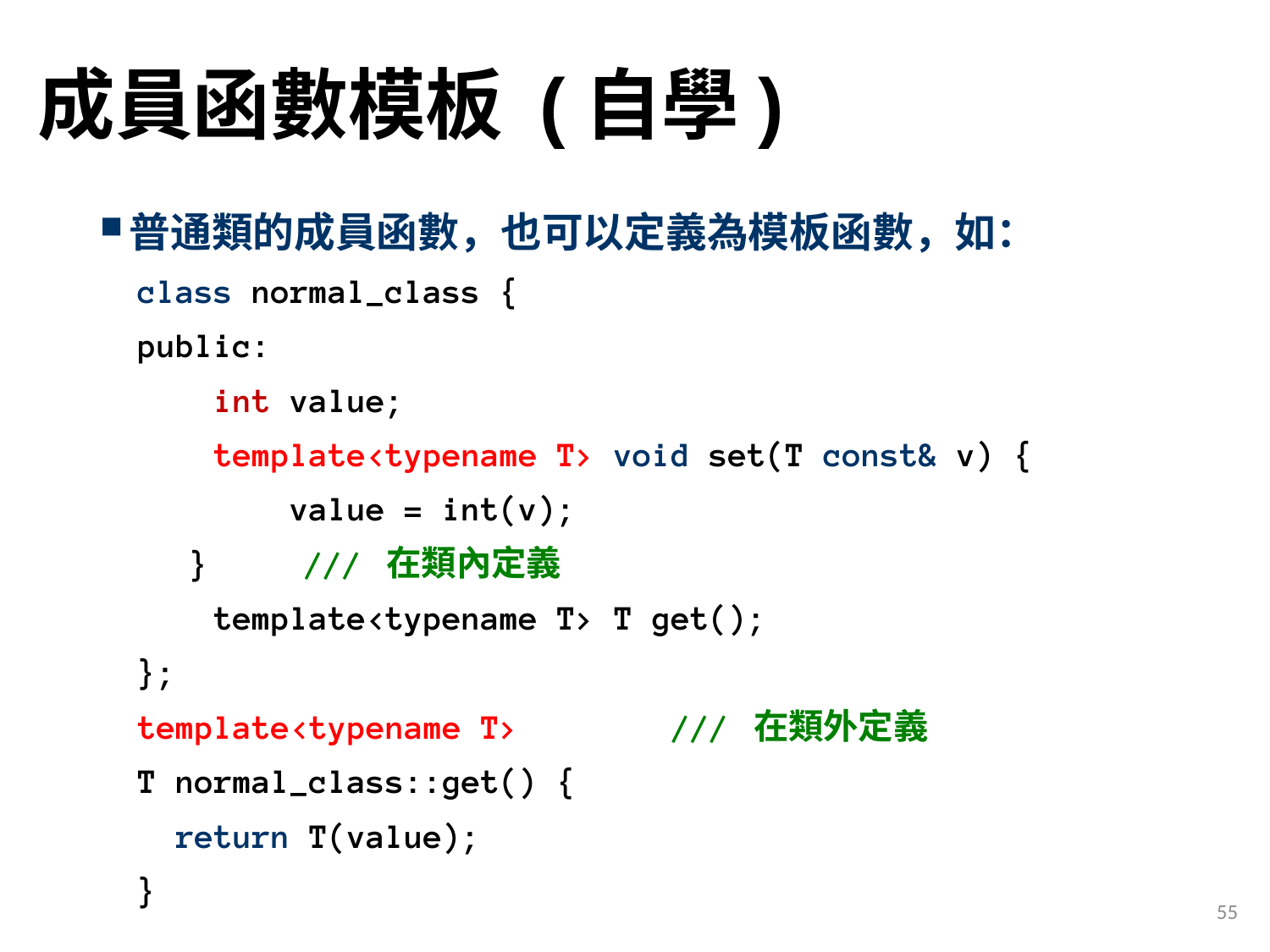

# 成員函數模板 (自學)
普通類的成員函數，也可以定義為模板函數，如：
  class normal_class {
  public:
      int value;
      template<typename T> void set(T const& v) {
          value = int(v);
	}     /// 在類內定義
      template<typename T> T get();
  };
  template<typename T>        /// 在類外定義
  T normal_class::get() {
    return T(value);
  }
55